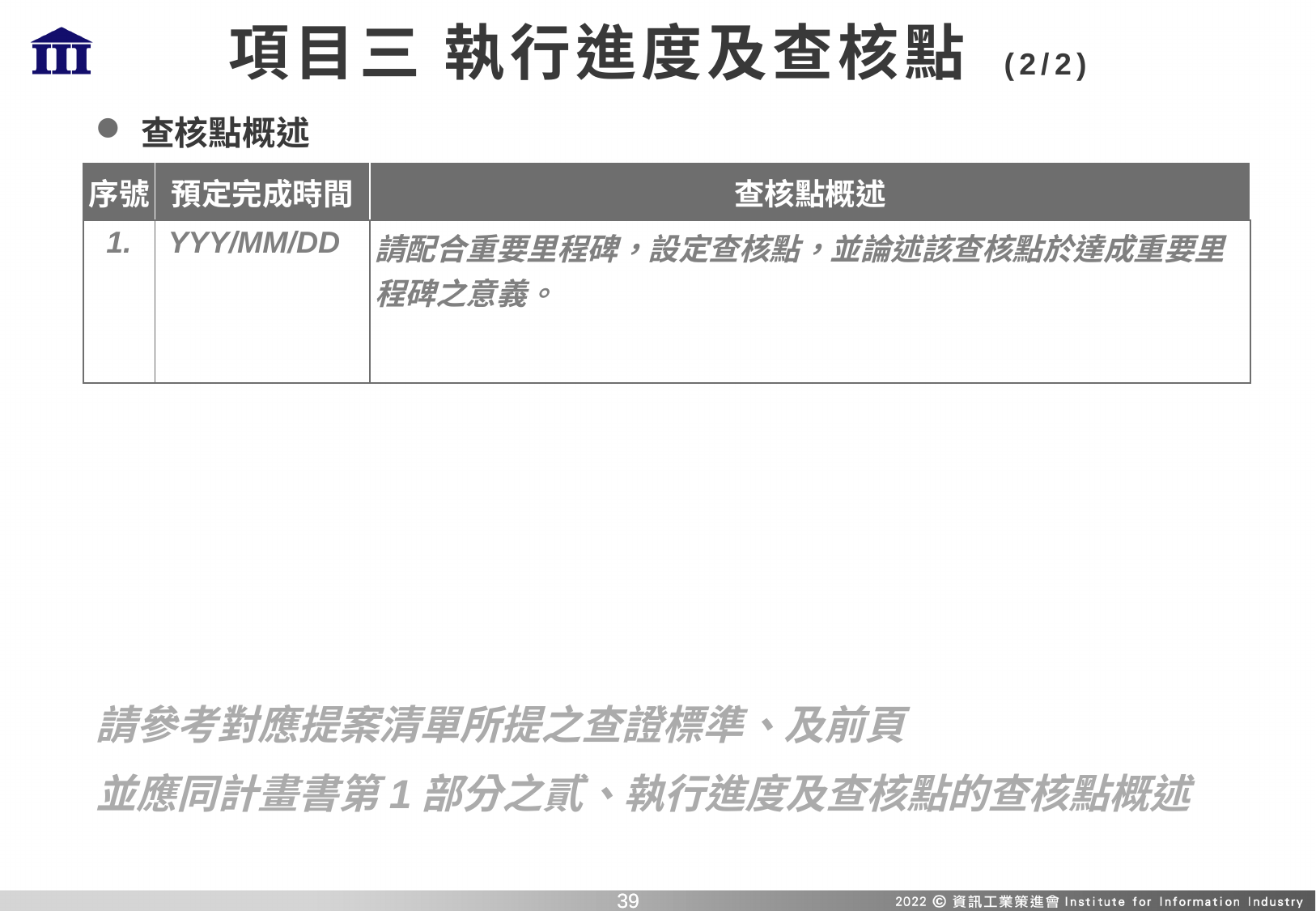

# 項目三 執行進度及查核點 (2/2)
查核點概述
| 序號 | 預定完成時間 | 查核點概述 |
| --- | --- | --- |
| 1. | YYY/MM/DD | 請配合重要里程碑，設定查核點，並論述該查核點於達成重要里程碑之意義。 |
請參考對應提案清單所提之查證標準、及前頁
並應同計畫書第1部分之貳、執行進度及查核點的查核點概述